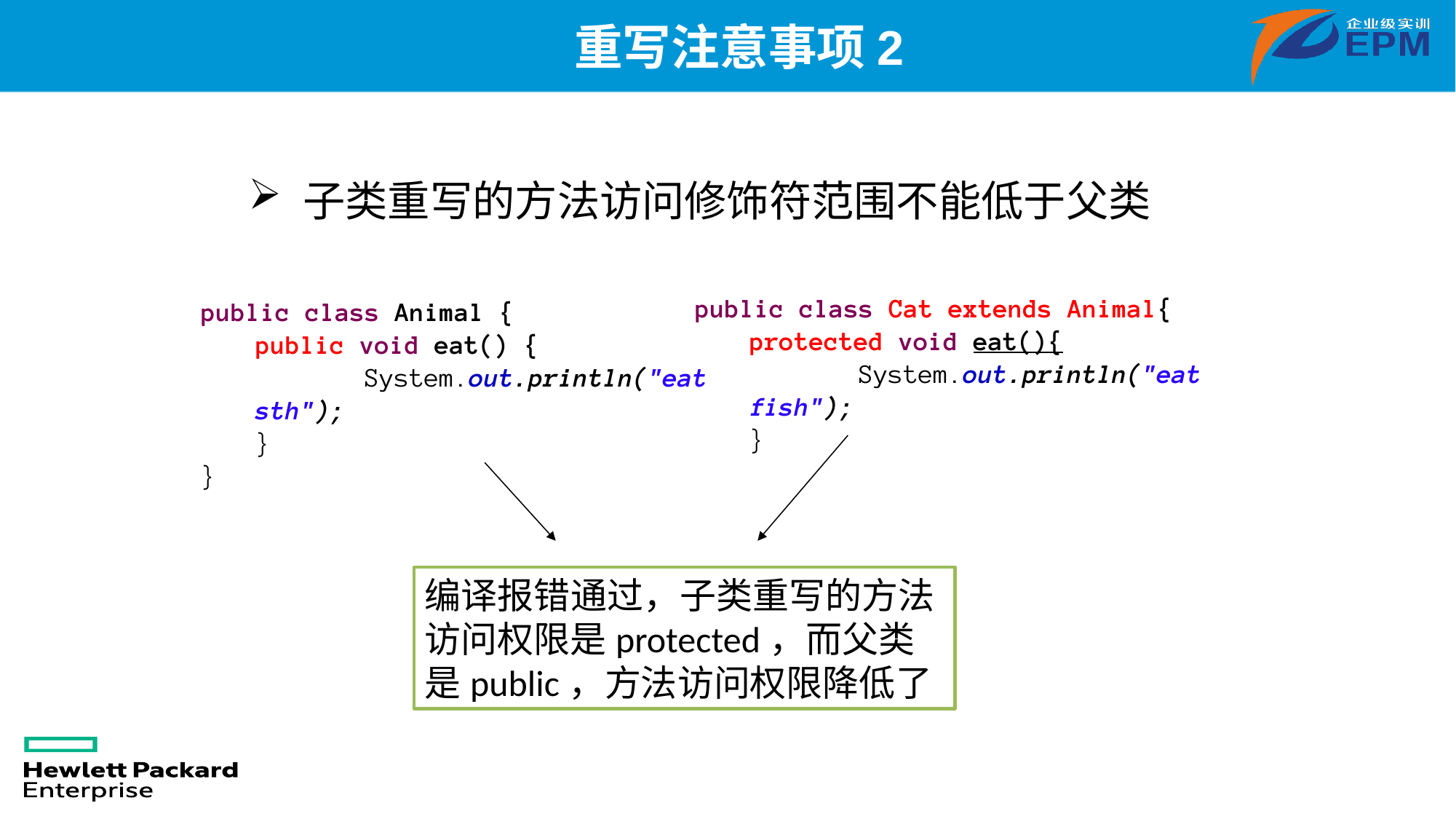

# 重写注意事项2
子类重写的方法访问修饰符范围不能低于父类
public class Cat extends Animal{
protected void eat(){
	System.out.println("eat fish");
}
public class Animal {
public void eat() {
	System.out.println("eat sth");
}
}
编译报错通过，子类重写的方法访问权限是protected，而父类是public，方法访问权限降低了